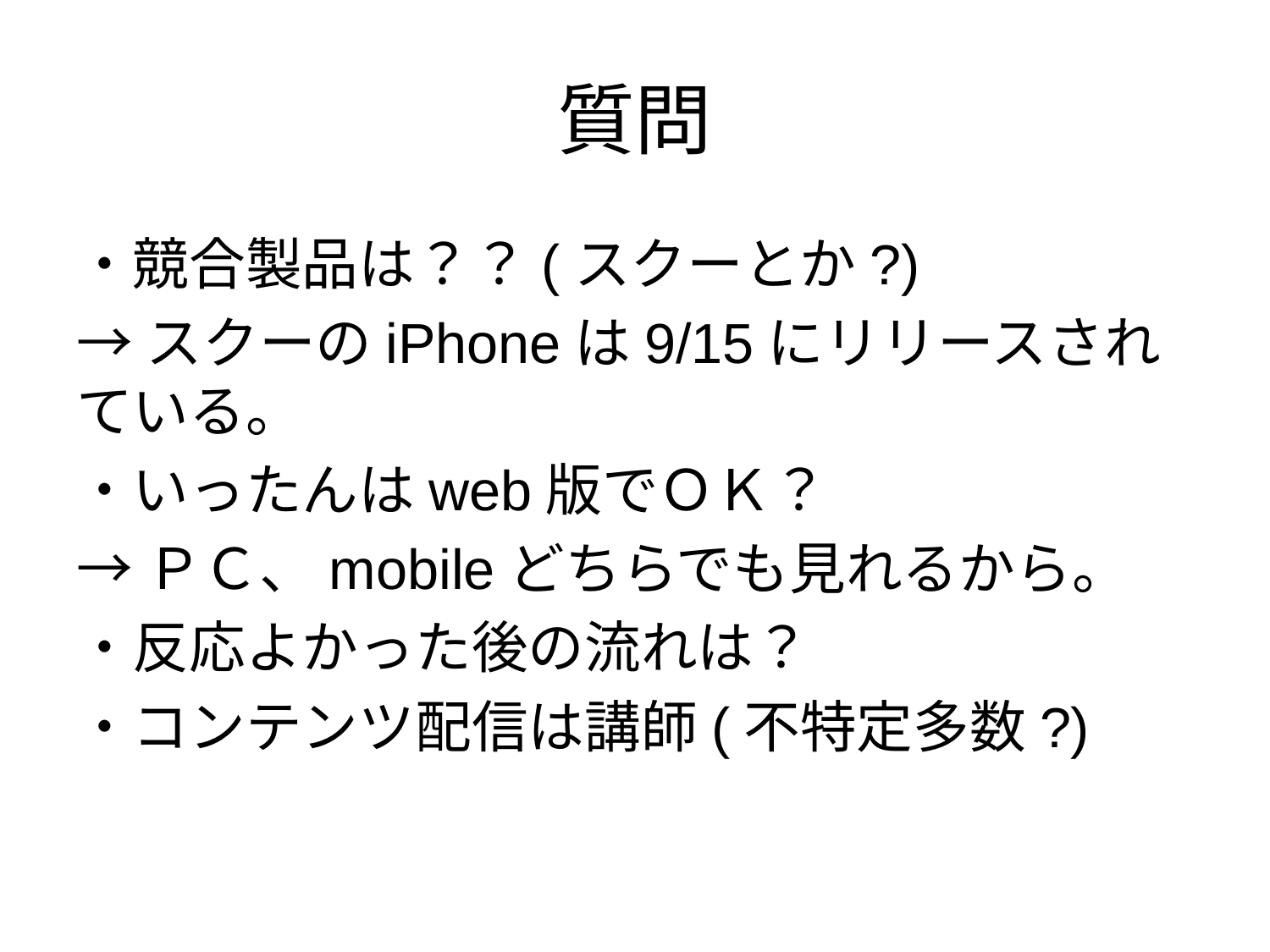

# 質問
・競合製品は？？(スクーとか?)
→スクーのiPhoneは9/15にリリースされている。
・いったんはweb版でＯＫ？
→ＰＣ、mobileどちらでも見れるから。
・反応よかった後の流れは？
・コンテンツ配信は講師(不特定多数?)